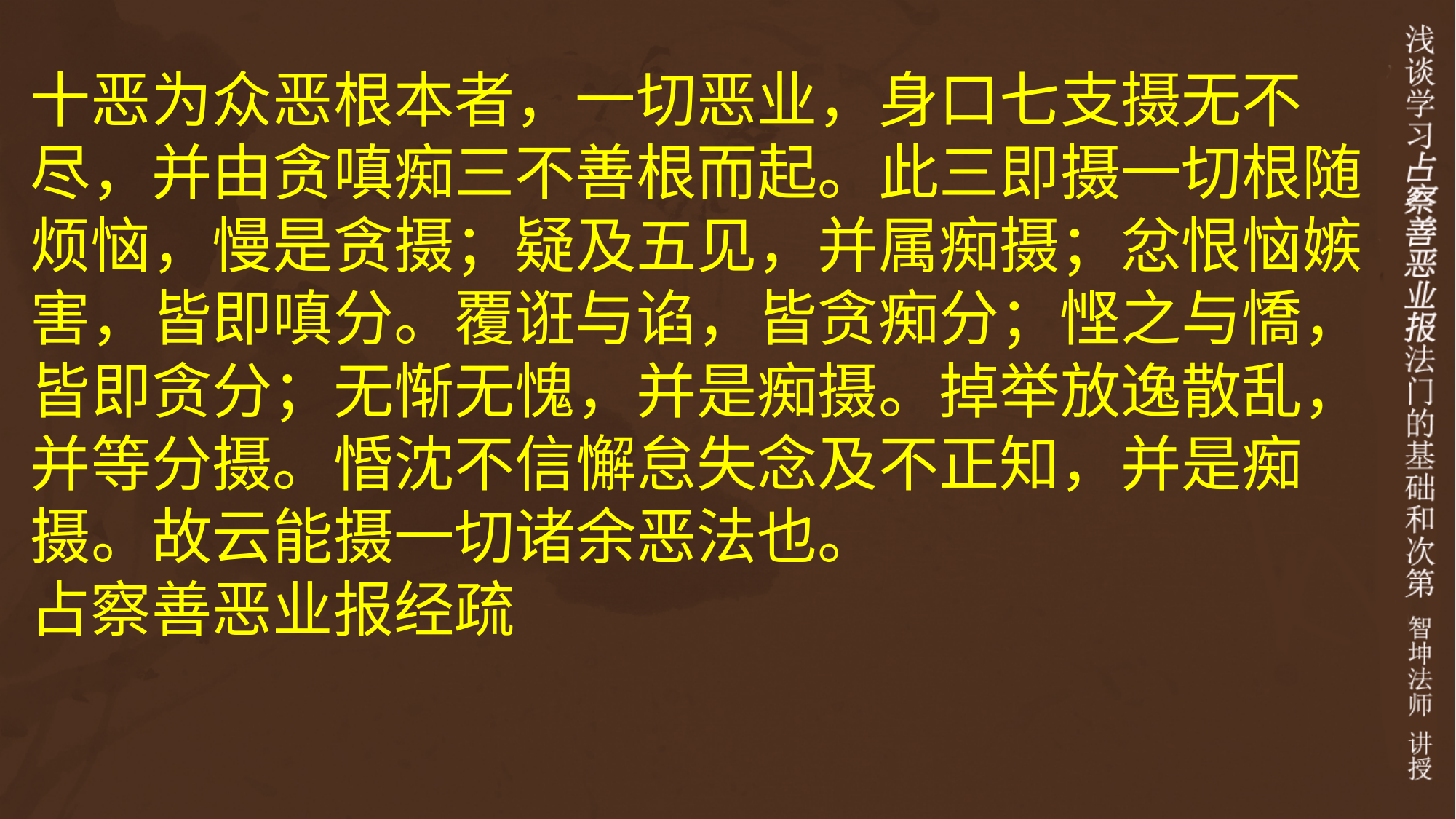

十恶为众恶根本者，一切恶业，身口七支摄无不尽，并由贪嗔痴三不善根而起。此三即摄一切根随烦恼，慢是贪摄；疑及五见，并属痴摄；忿恨恼嫉害，皆即嗔分。覆诳与谄，皆贪痴分；悭之与憍，皆即贪分；无惭无愧，并是痴摄。掉举放逸散乱，并等分摄。惛沈不信懈怠失念及不正知，并是痴摄。故云能摄一切诸余恶法也。
占察善恶业报经疏